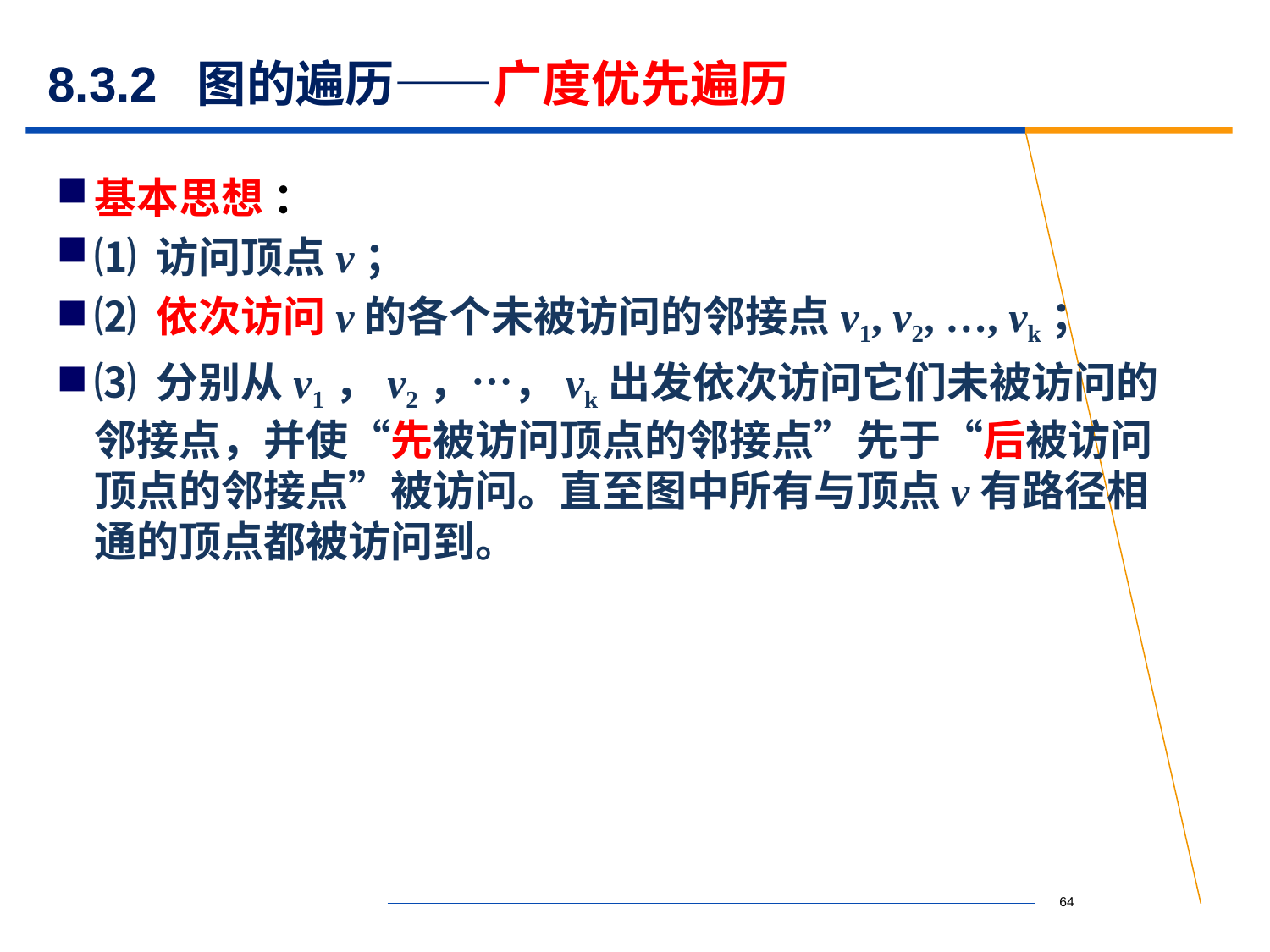

# 8.3.2  图的遍历——广度优先遍历
基本思想 ：
⑴ 访问顶点v；
⑵ 依次访问v的各个未被访问的邻接点v1, v2, …, vk；
⑶ 分别从v1，v2，…，vk出发依次访问它们未被访问的邻接点，并使“先被访问顶点的邻接点”先于“后被访问顶点的邻接点”被访问。直至图中所有与顶点v有路径相通的顶点都被访问到。